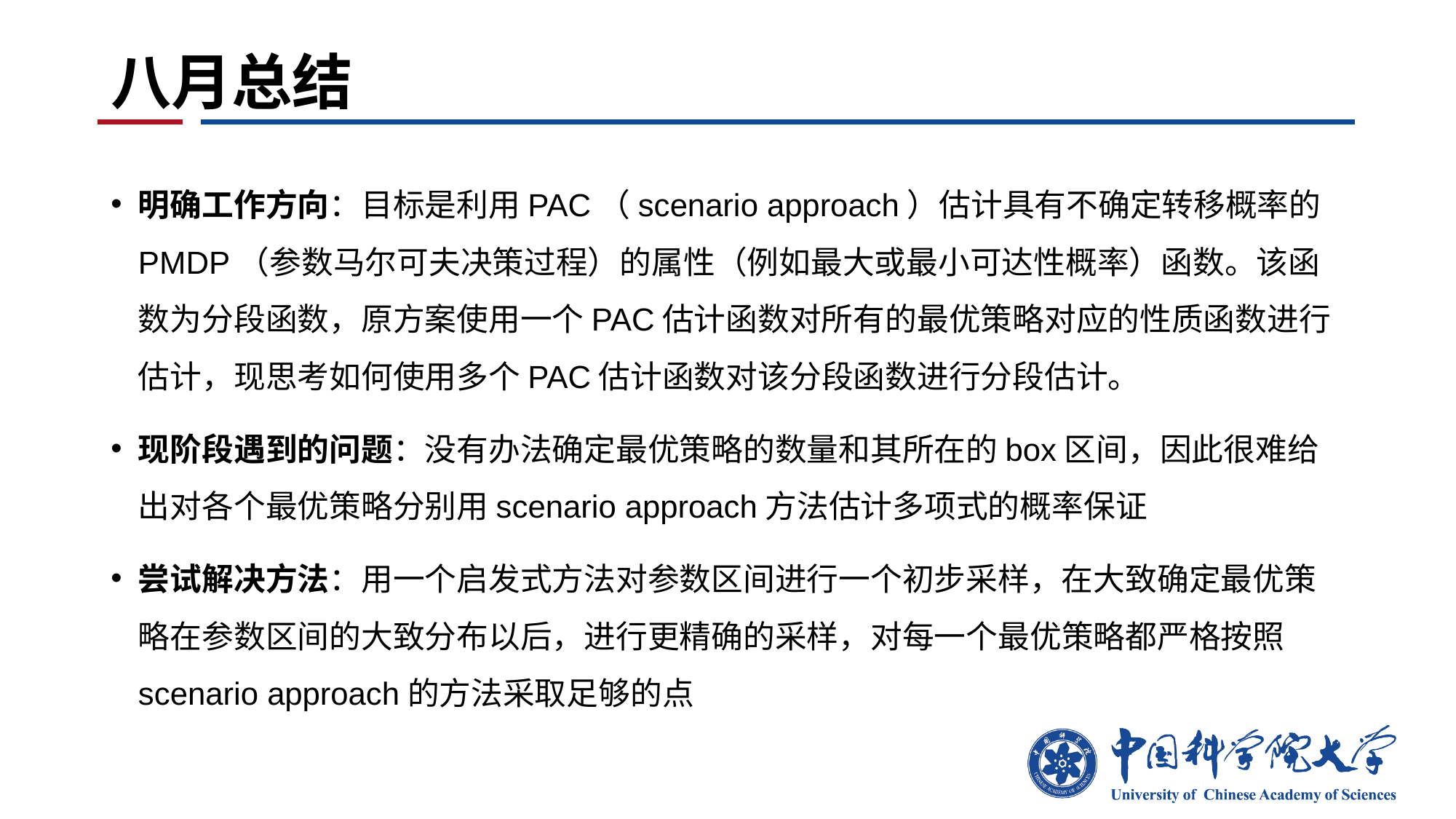

# 八月总结
明确工作方向：目标是利用PAC（scenario approach）估计具有不确定转移概率的PMDP（参数马尔可夫决策过程）的属性（例如最大或最小可达性概率）函数。该函数为分段函数，原方案使用一个PAC估计函数对所有的最优策略对应的性质函数进行估计，现思考如何使用多个PAC估计函数对该分段函数进行分段估计。
现阶段遇到的问题：没有办法确定最优策略的数量和其所在的box区间，因此很难给出对各个最优策略分别用scenario approach方法估计多项式的概率保证
尝试解决方法：用一个启发式方法对参数区间进行一个初步采样，在大致确定最优策略在参数区间的大致分布以后，进行更精确的采样，对每一个最优策略都严格按照scenario approach的方法采取足够的点